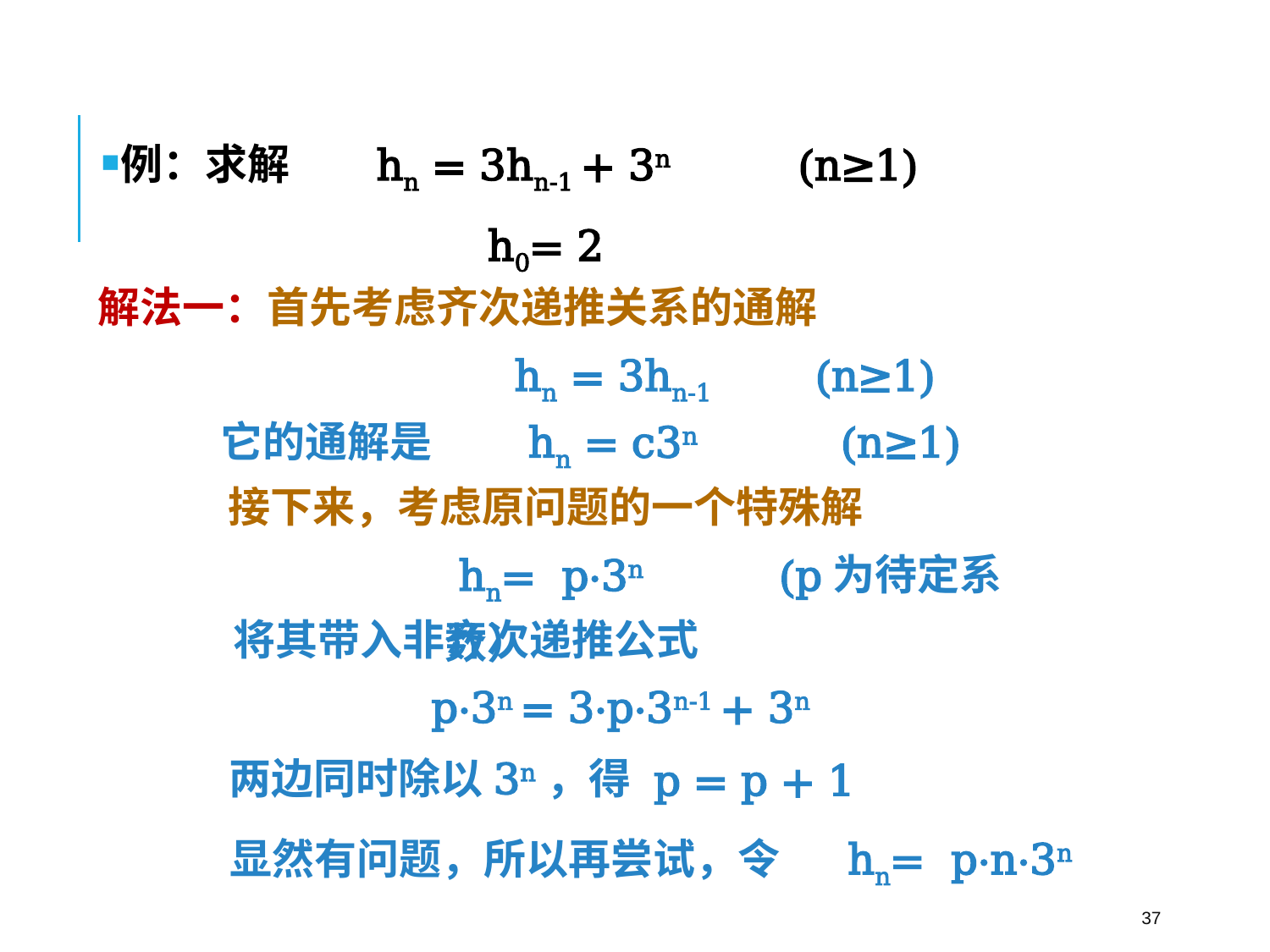

例：求解        hn = 3hn-1 + 3n                (n≥1)
                            h0= 2
解法一：首先考虑齐次递推关系的通解
hn = 3hn-1             (n≥1)
它的通解是         hn = c3n                  (n≥1)
接下来，考虑原问题的一个特殊解
 hn=  p·3n          (p为待定系数）
将其带入非齐次递推公式
p·3n = 3·p·3n-1 + 3n
两边同时除以3n，得
p = p + 1
显然有问题，所以再尝试，令      hn=  p·n·3n
37